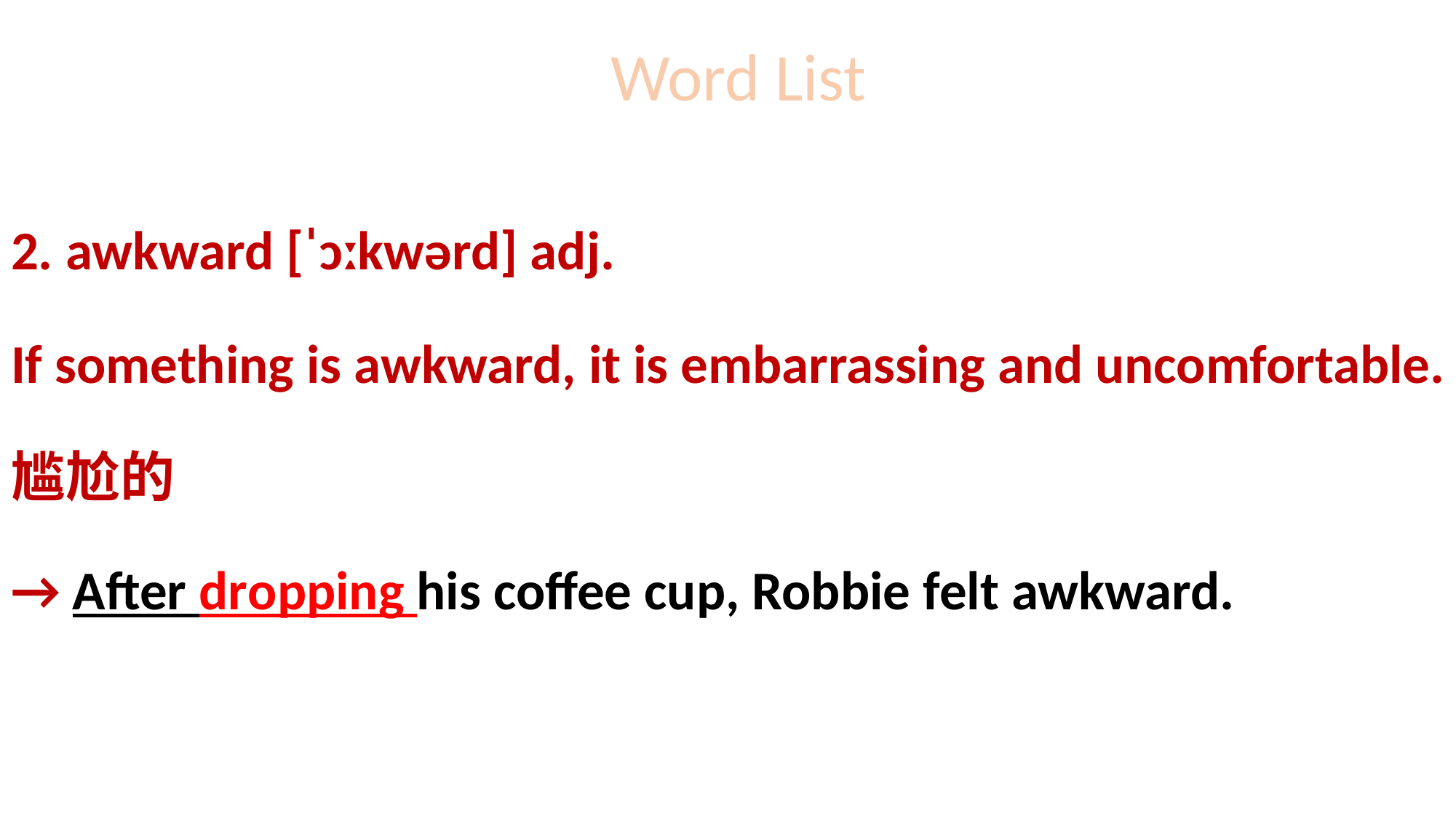

# Word List
2. awkward [ˈɔːkwərd] adj.
If something is awkward, it is embarrassing and uncomfortable.
尴尬的
→ After dropping his coffee cup, Robbie felt awkward.